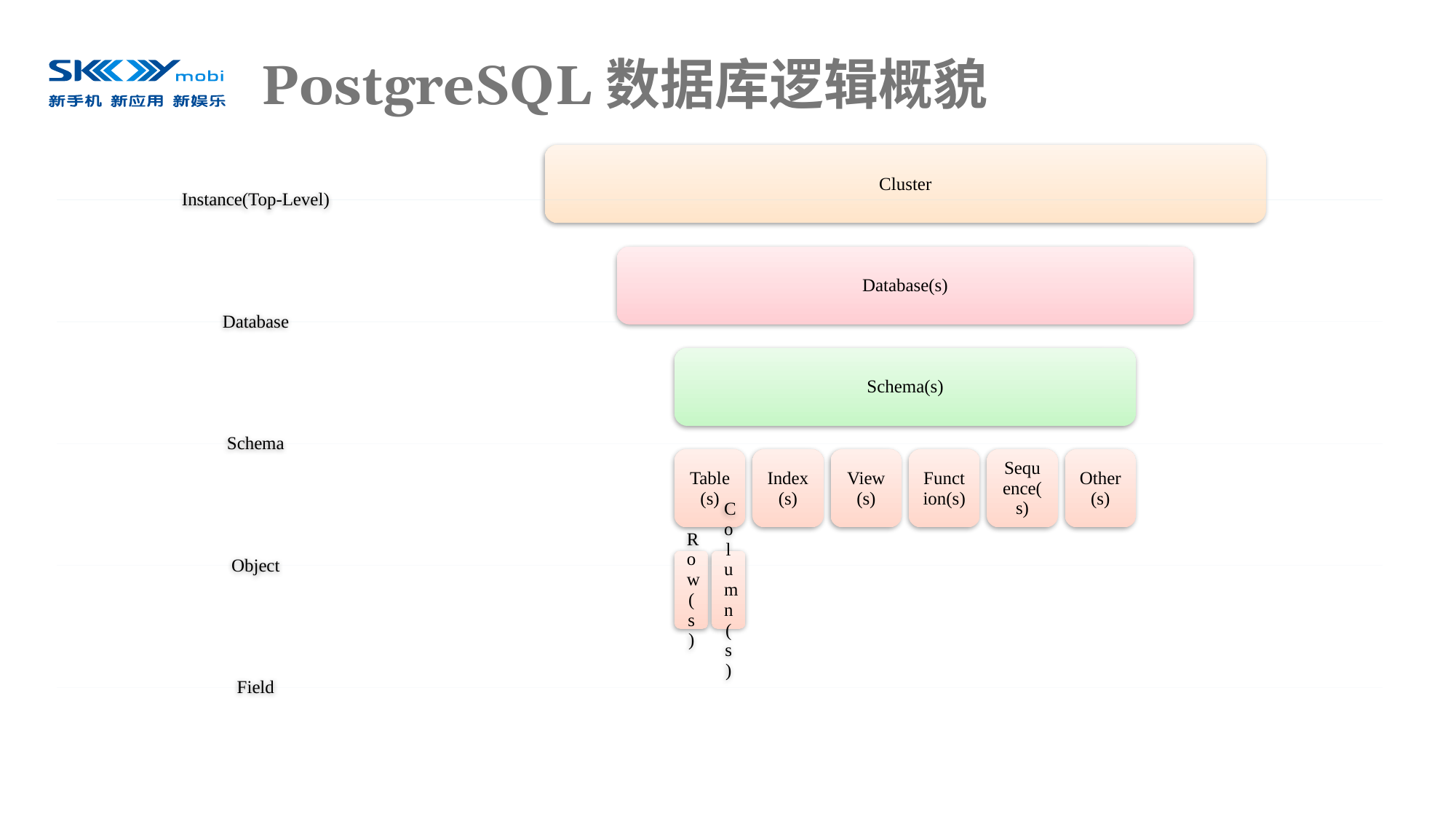

# PostgreSQL数据库逻辑概貌
Cluster
Database(s)
Schema(s)
Instance(Top-Level)
Database
Schema
Table(s)
View(s)
Field
Object
Function(s)
Sequence(s)
Other(s)
Index(s)